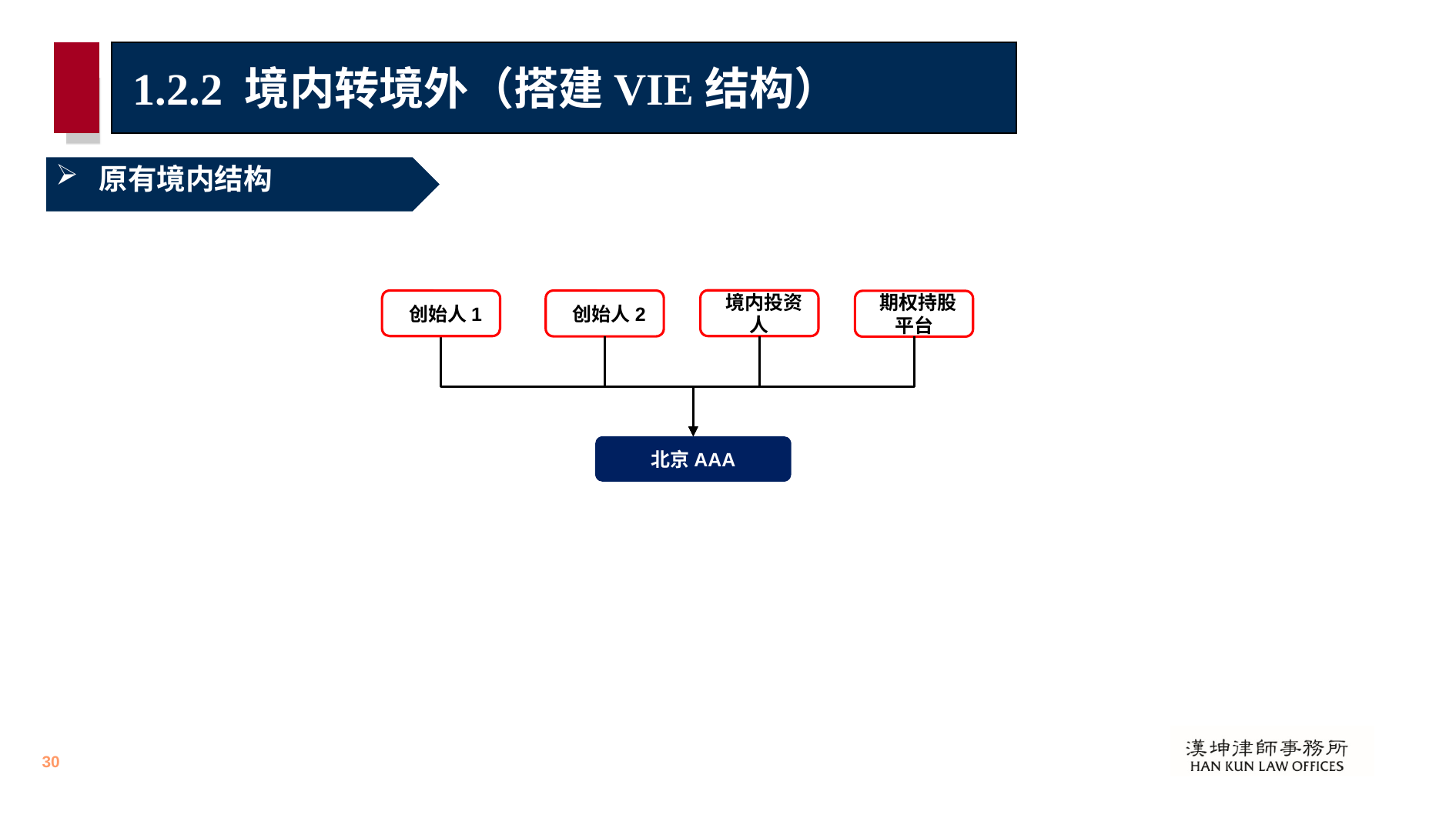

# 1.2.2 境内转境外（搭建VIE结构）

原有境内结构
 境内投资人
 创始人1
 创始人2
 期权持股平台
北京AAA